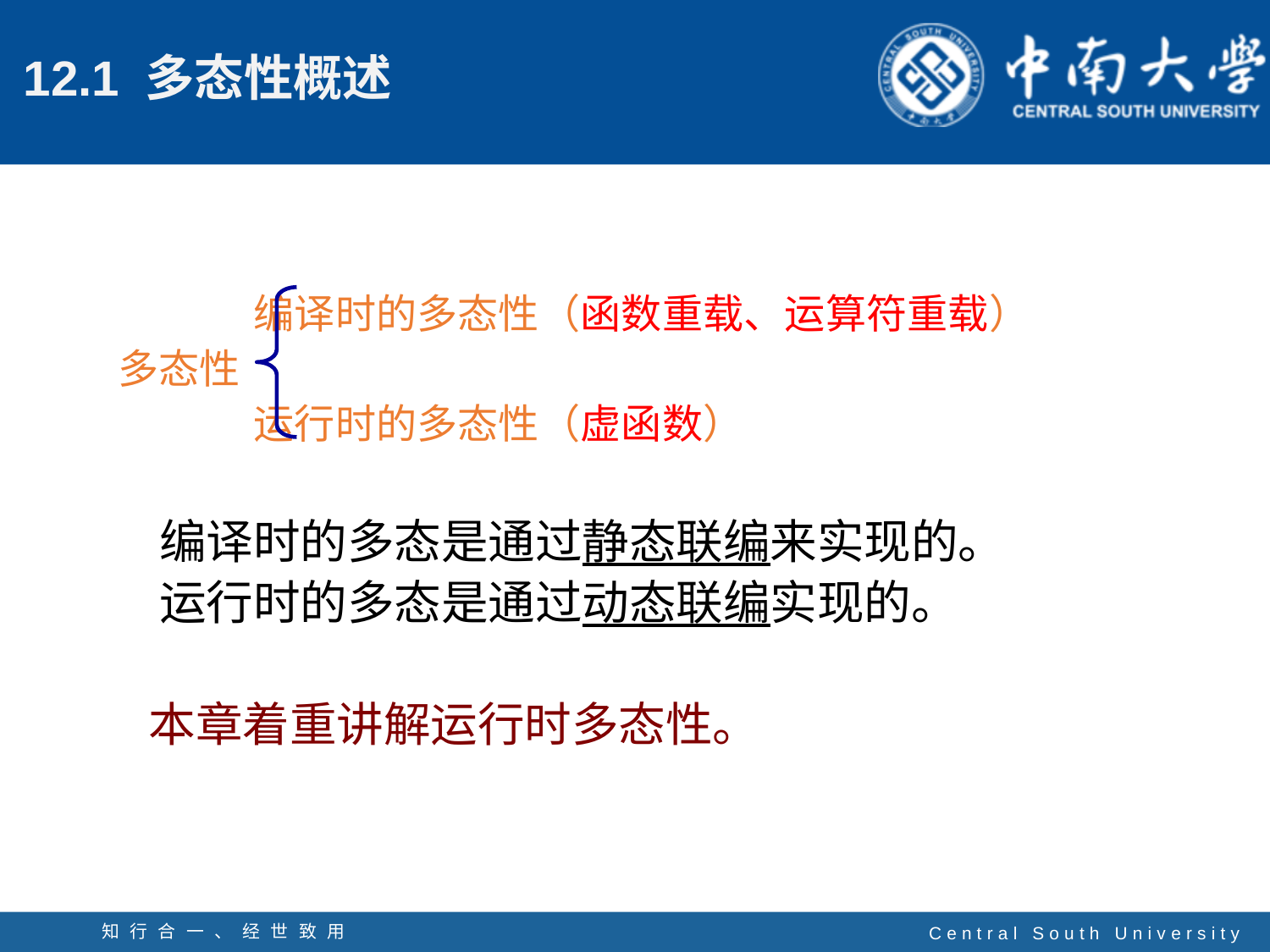

编译时的多态性（函数重载、运算符重载）
多态性
              运行时的多态性（虚函数）

   编译时的多态是通过静态联编来实现的。
   运行时的多态是通过动态联编实现的。

  本章着重讲解运行时多态性。

知行合一、经世致用
自强不息 厚德载物
Central South University
7